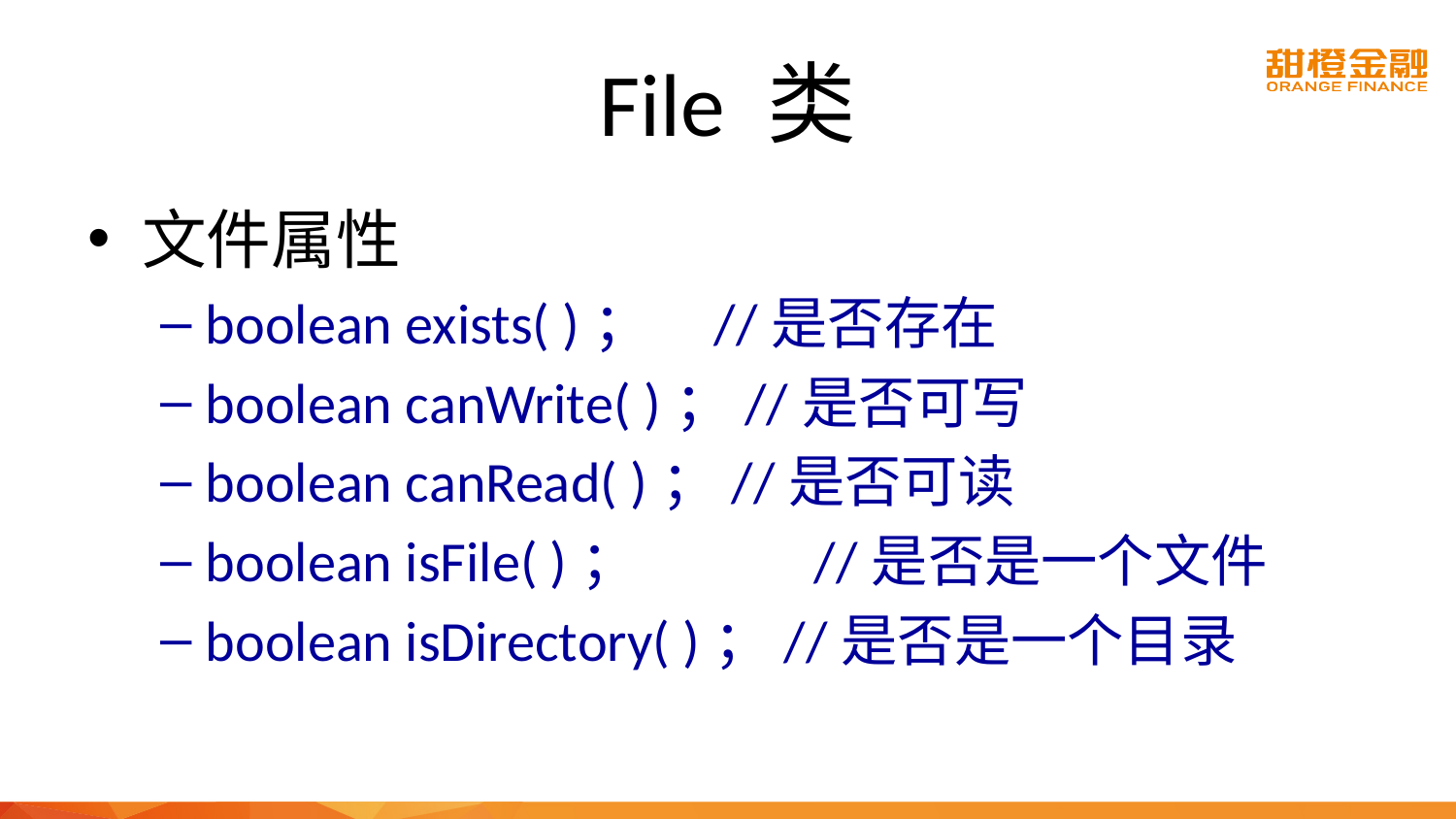

# File 类
文件属性
boolean exists( )；    //是否存在
boolean canWrite( )；//是否可写
boolean canRead( )；//是否可读
boolean isFile( )； 	 //是否是一个文件
boolean isDirectory( )；//是否是一个目录